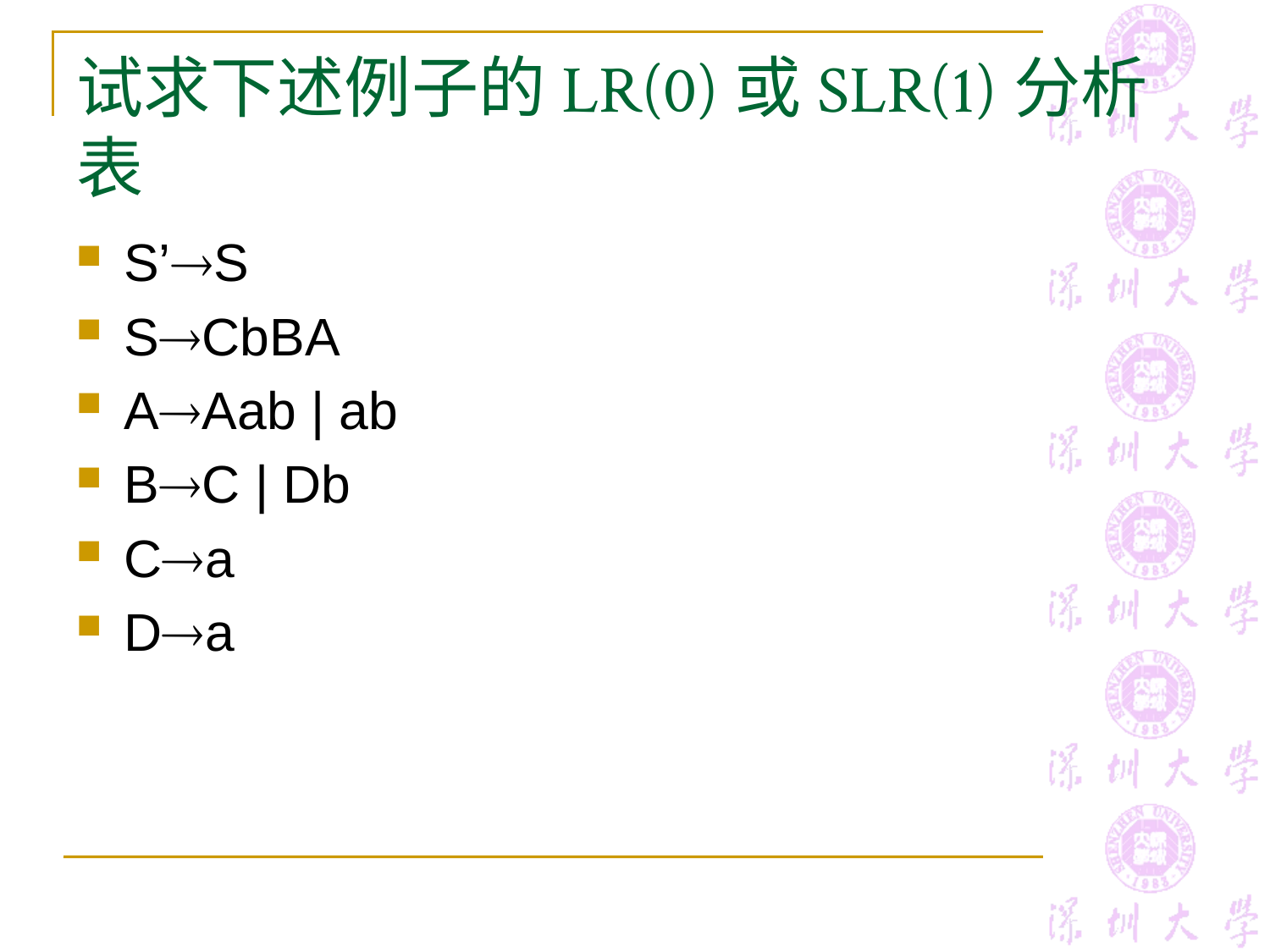

# 试求下述例子的LR(0)或SLR(1)分析表
S’→S
S→CbBA
A→Aab | ab
B→C | Db
C→a
D→a